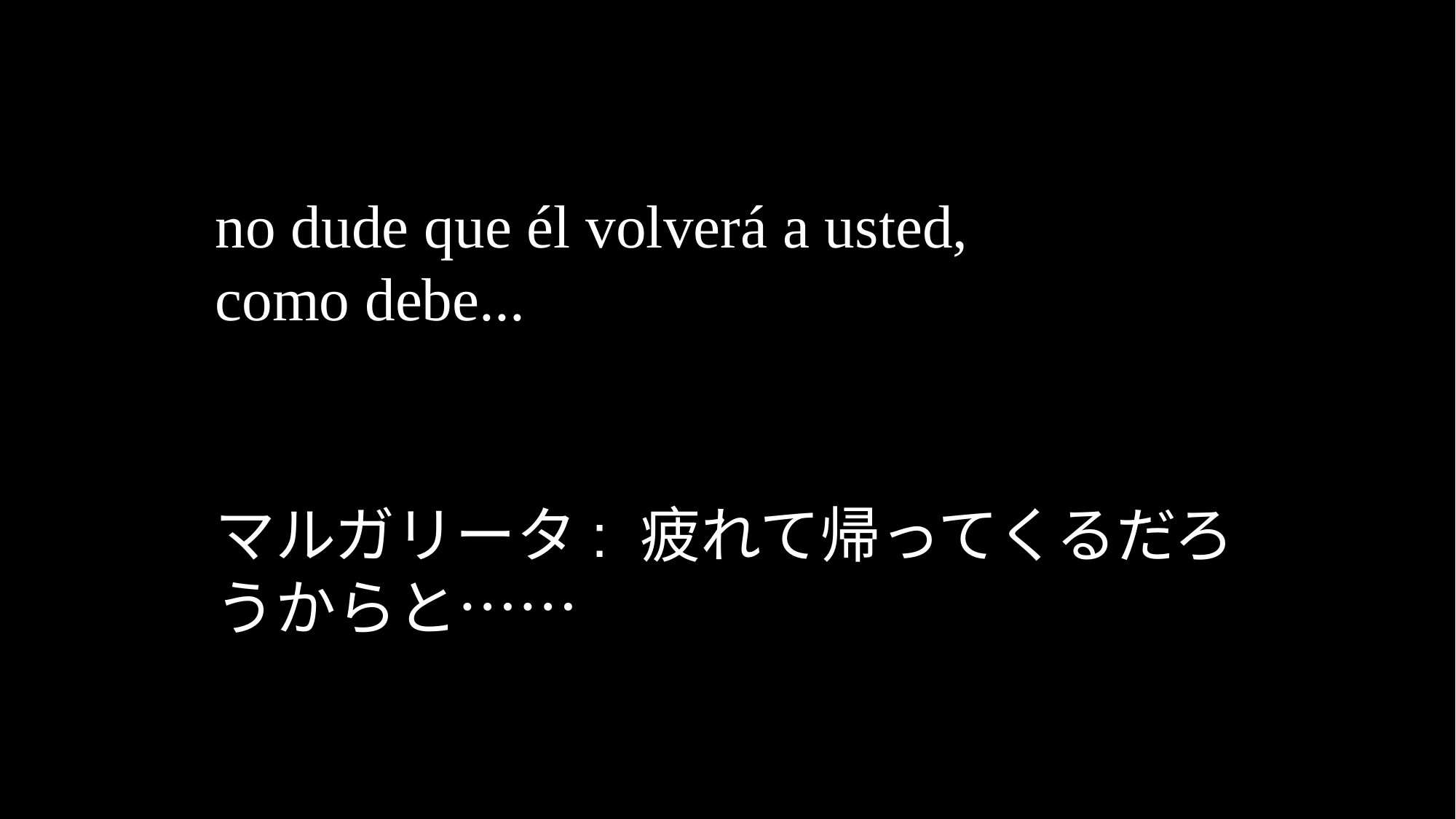

no dude que él volverá a usted, como debe...

マルガリータ: 疲れて帰ってくるだろうからと……